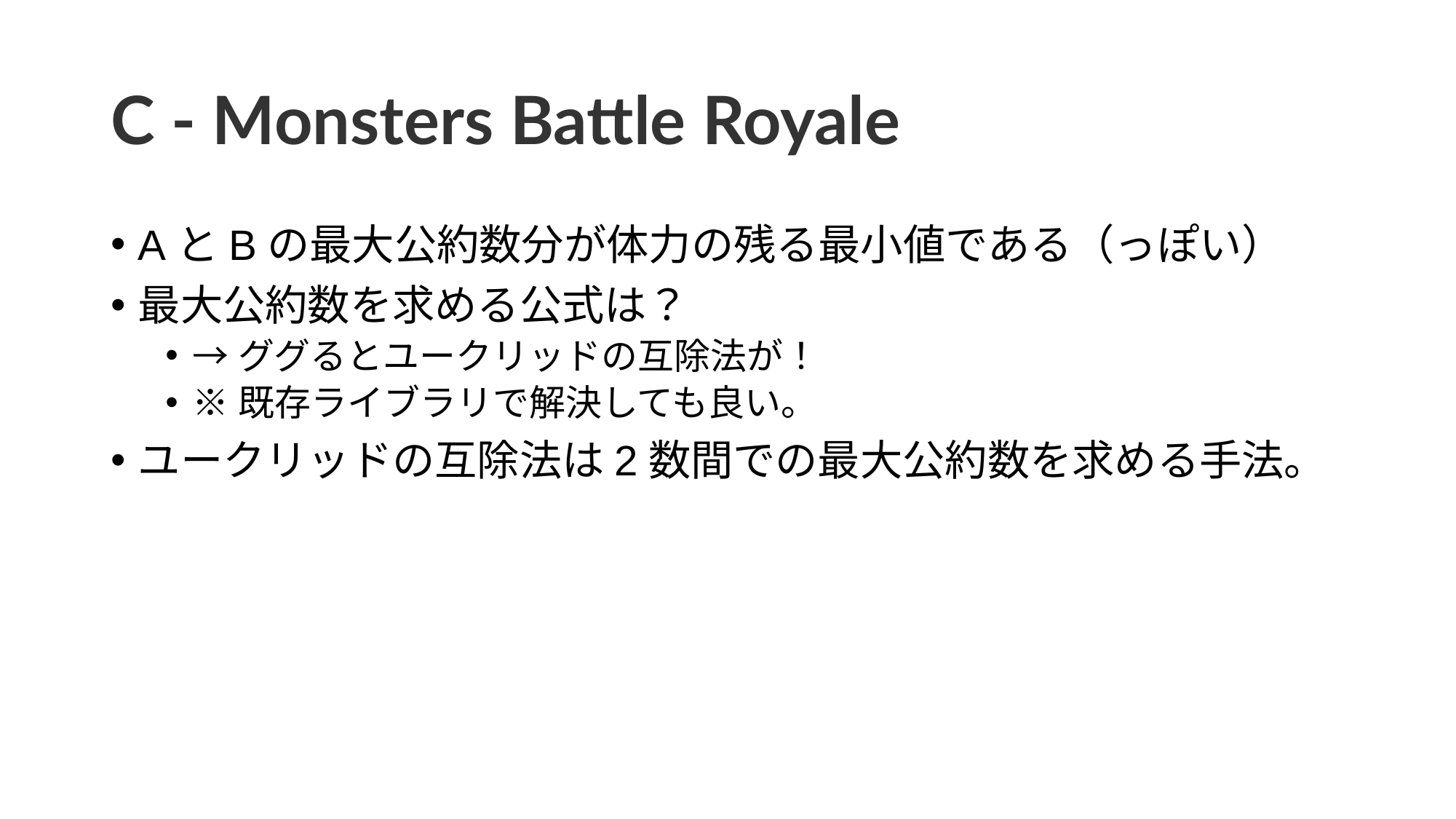

# C - Monsters Battle Royale
AとBの最大公約数分が体力の残る最小値である（っぽい）
最大公約数を求める公式は？
→ググるとユークリッドの互除法が！
※既存ライブラリで解決しても良い。
ユークリッドの互除法は2数間での最大公約数を求める手法。